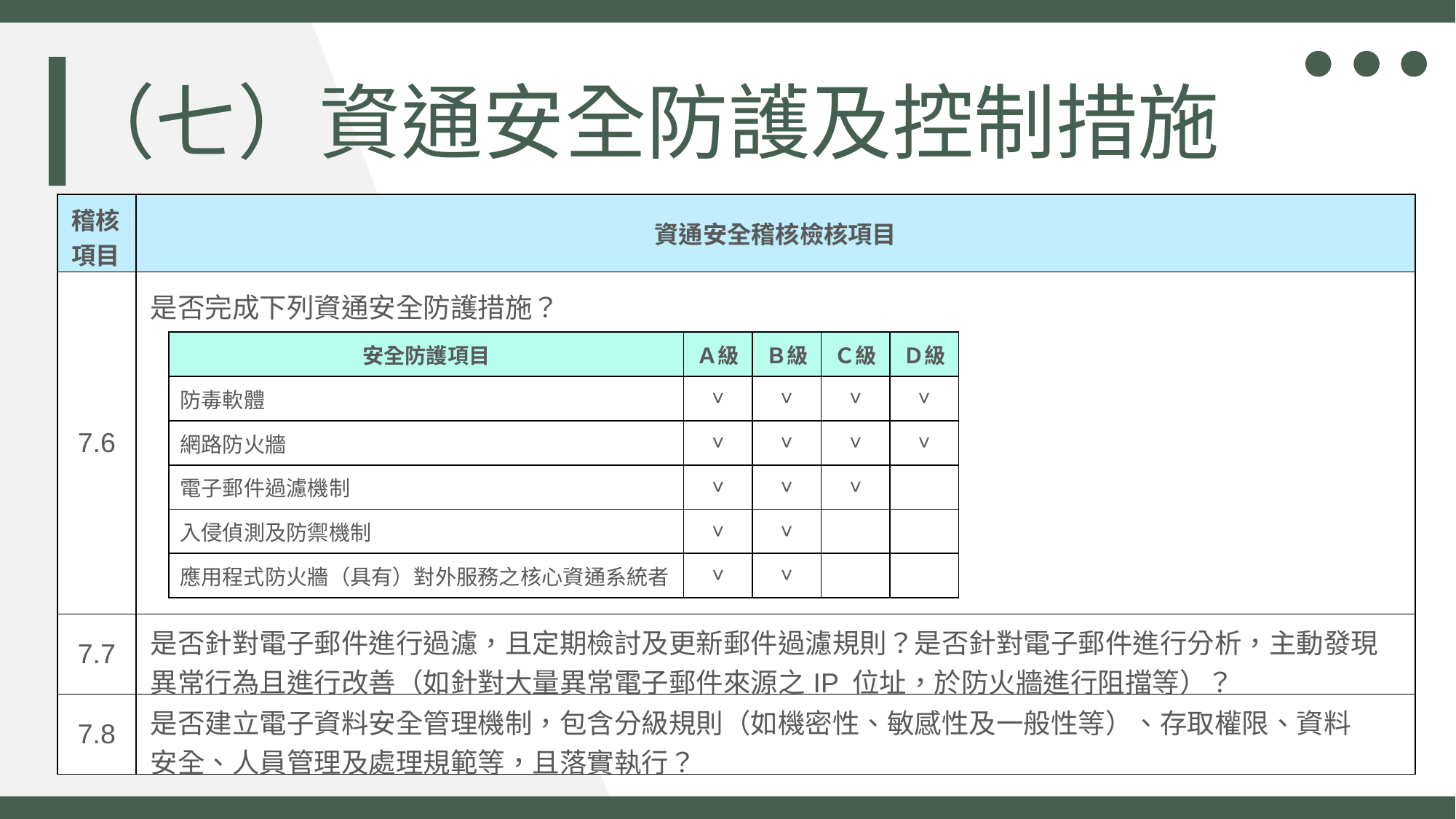

（七）資通安全防護及控制措施
| 稽核項目 | 資通安全稽核檢核項目 |
| --- | --- |
| 7.6 | 是否完成下列資通安全防護措施？ |
| 7.7 | 是否針對電子郵件進行過濾，且定期檢討及更新郵件過濾規則？是否針對電子郵件進行分析，主動發現異常行為且進行改善（如針對大量異常電子郵件來源之IP 位址，於防火牆進行阻擋等）？ |
| 7.8 | 是否建立電子資料安全管理機制，包含分級規則（如機密性、敏感性及一般性等）、存取權限、資料 安全、人員管理及處理規範等，且落實執行？ |
| 安全防護項目 | Ａ級 | Ｂ級 | Ｃ級 | Ｄ級 |
| --- | --- | --- | --- | --- |
| 防毒軟體 | ˅ | ˅ | ˅ | ˅ |
| 網路防火牆 | ˅ | ˅ | ˅ | ˅ |
| 電子郵件過濾機制 | ˅ | ˅ | ˅ |  |
| 入侵偵測及防禦機制 | ˅ | ˅ |  |  |
| 應用程式防火牆（具有）對外服務之核心資通系統者 | ˅ | ˅ |  |  |